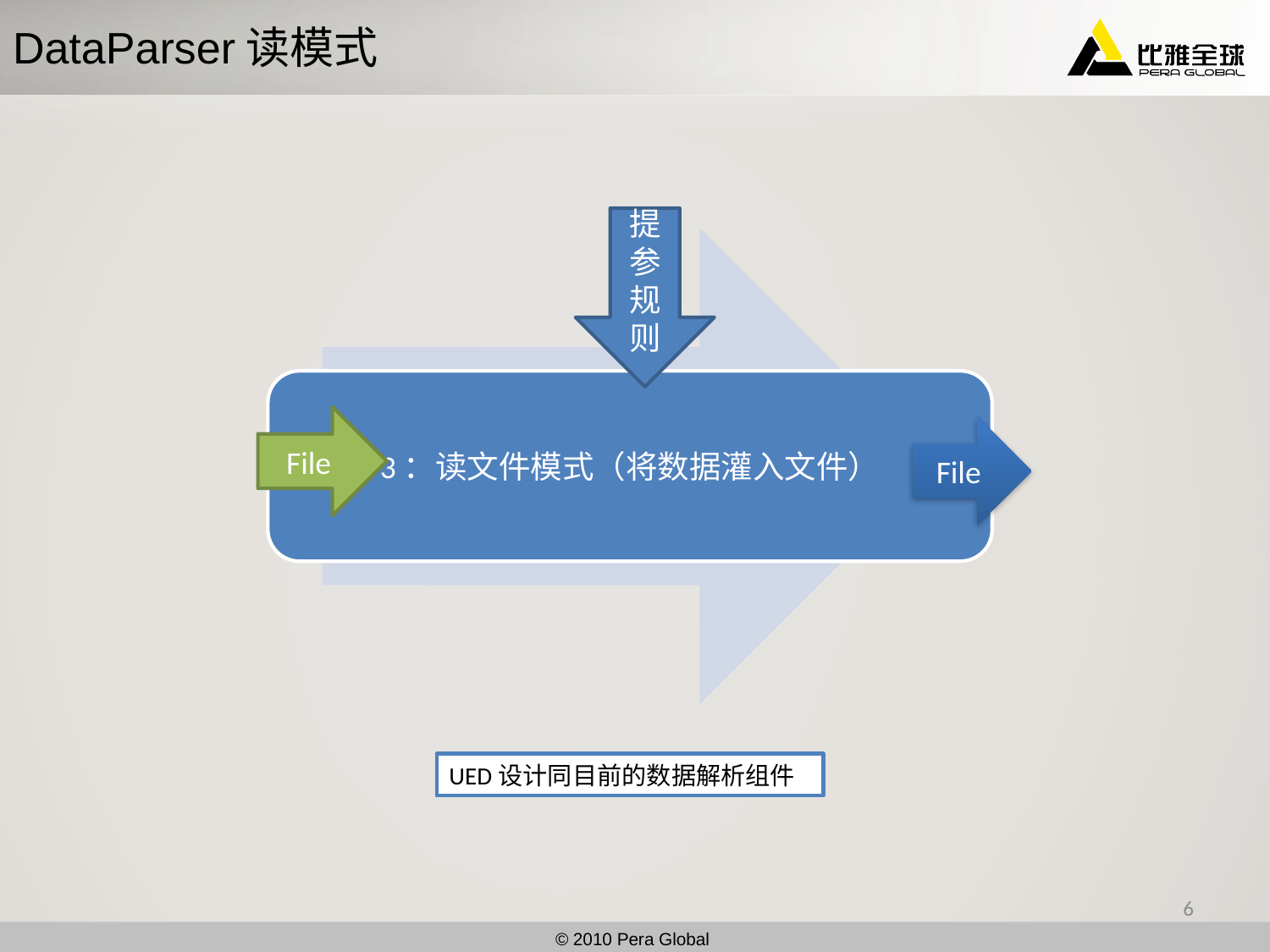

# DataParser读模式
3：读文件模式（将数据灌入文件）
提参规则
File
File
UED设计同目前的数据解析组件
6